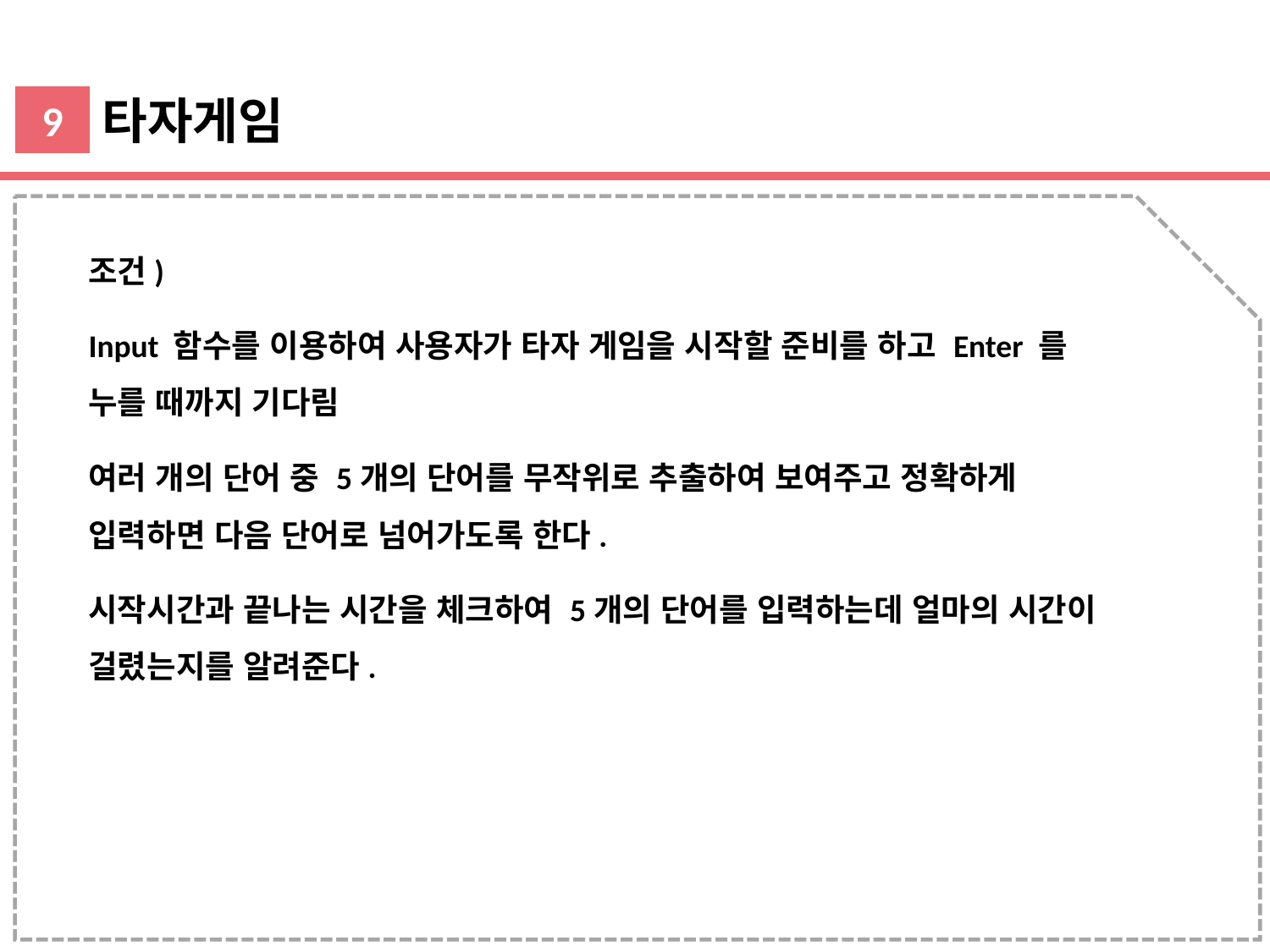

타자게임
9

조건)
Input 함수를 이용하여 사용자가 타자 게임을 시작할 준비를 하고 Enter 를 누를 때까지 기다림
여러 개의 단어 중 5개의 단어를 무작위로 추출하여 보여주고 정확하게 입력하면 다음 단어로 넘어가도록 한다.
시작시간과 끝나는 시간을 체크하여 5개의 단어를 입력하는데 얼마의 시간이 걸렸는지를 알려준다.